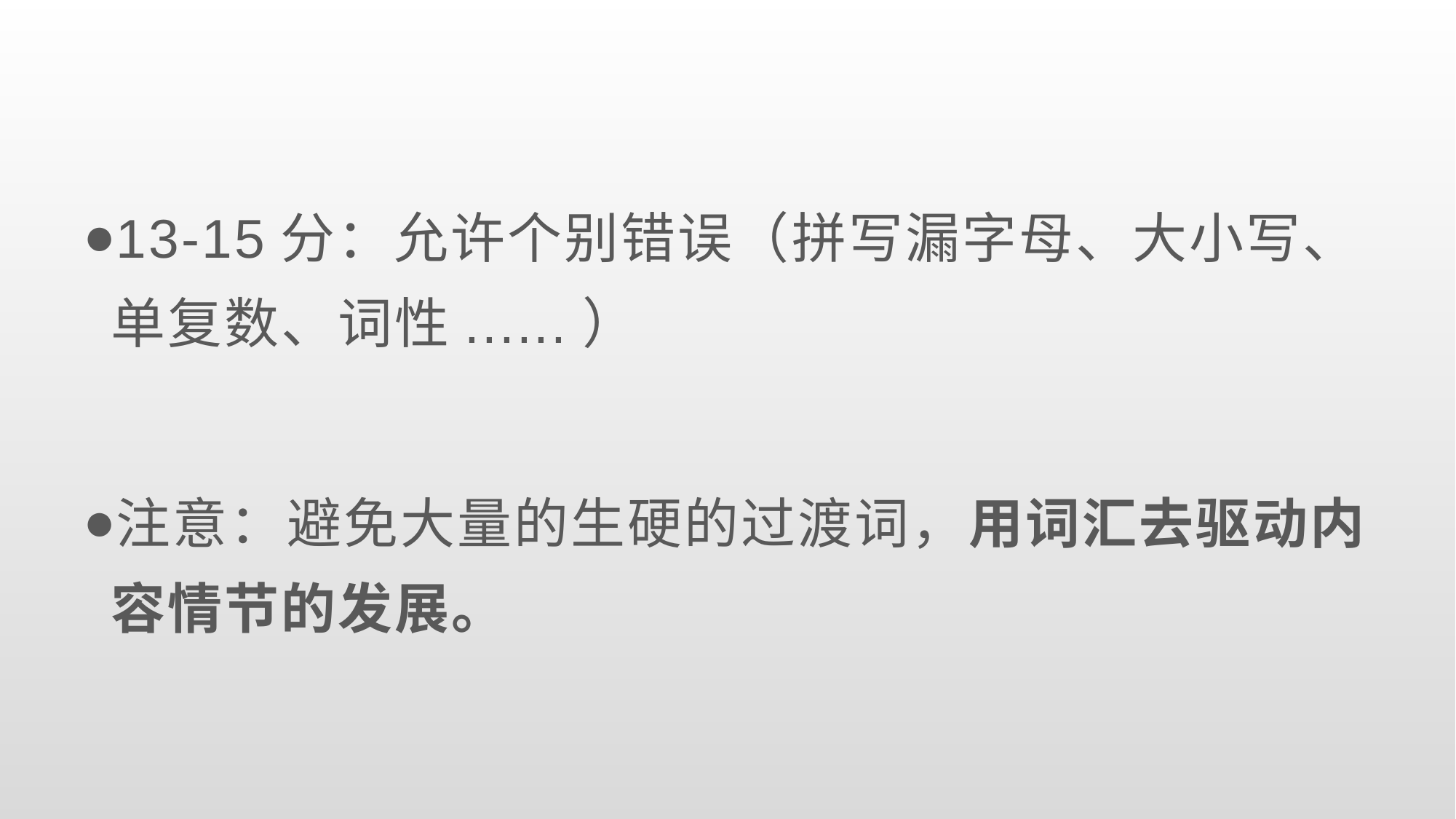

#
13-15分：允许个别错误（拼写漏字母、大小写、单复数、词性......）

注意：避免大量的生硬的过渡词，用词汇去驱动内容情节的发展。